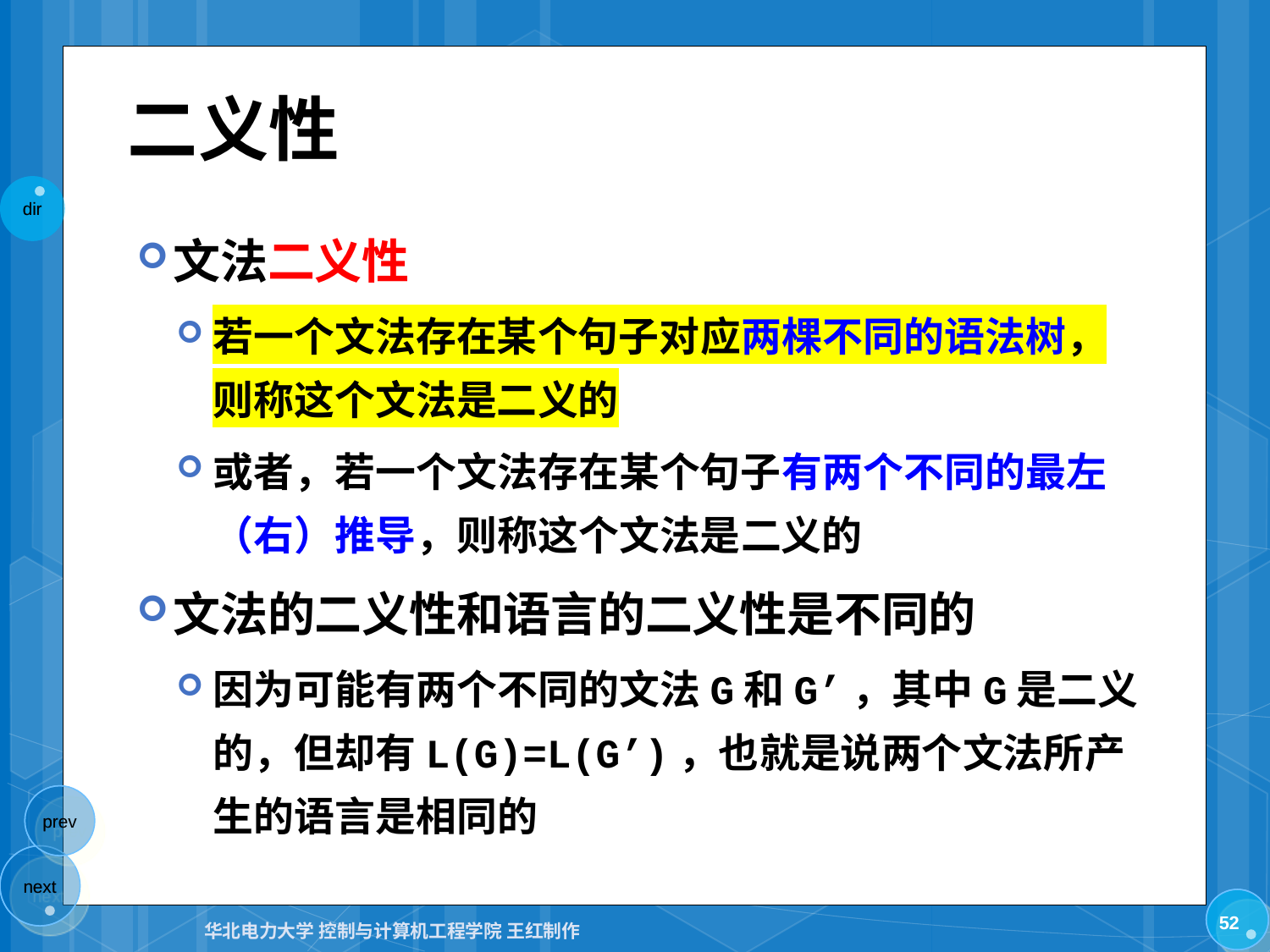

# 二义性
文法二义性
若一个文法存在某个句子对应两棵不同的语法树，则称这个文法是二义的
或者，若一个文法存在某个句子有两个不同的最左（右）推导，则称这个文法是二义的
文法的二义性和语言的二义性是不同的
因为可能有两个不同的文法G和G’，其中G是二义的，但却有L(G)=L(G’)，也就是说两个文法所产生的语言是相同的
52
华北电力大学 控制与计算机工程学院 王红制作